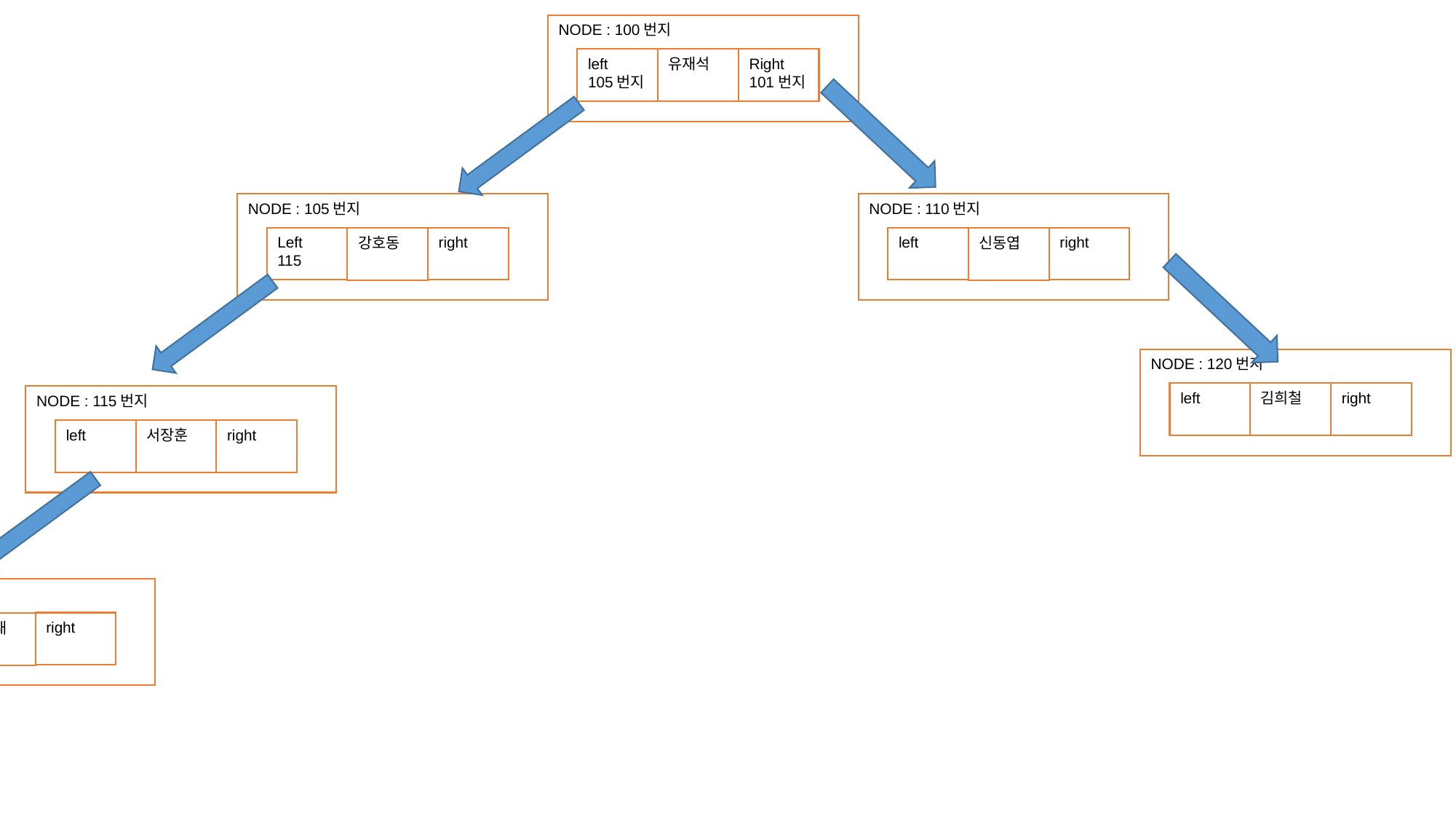

NODE : 100번지
Right
101번지
left
105번지
유재석

NODE : 105번지
NODE : 110번지
right
right
Left
115
left
강호동
신동엽

NODE : 120번지
right
left
김희철
NODE : 115번지
right
left
서장훈

NODE : 125번지
right
left
우원재